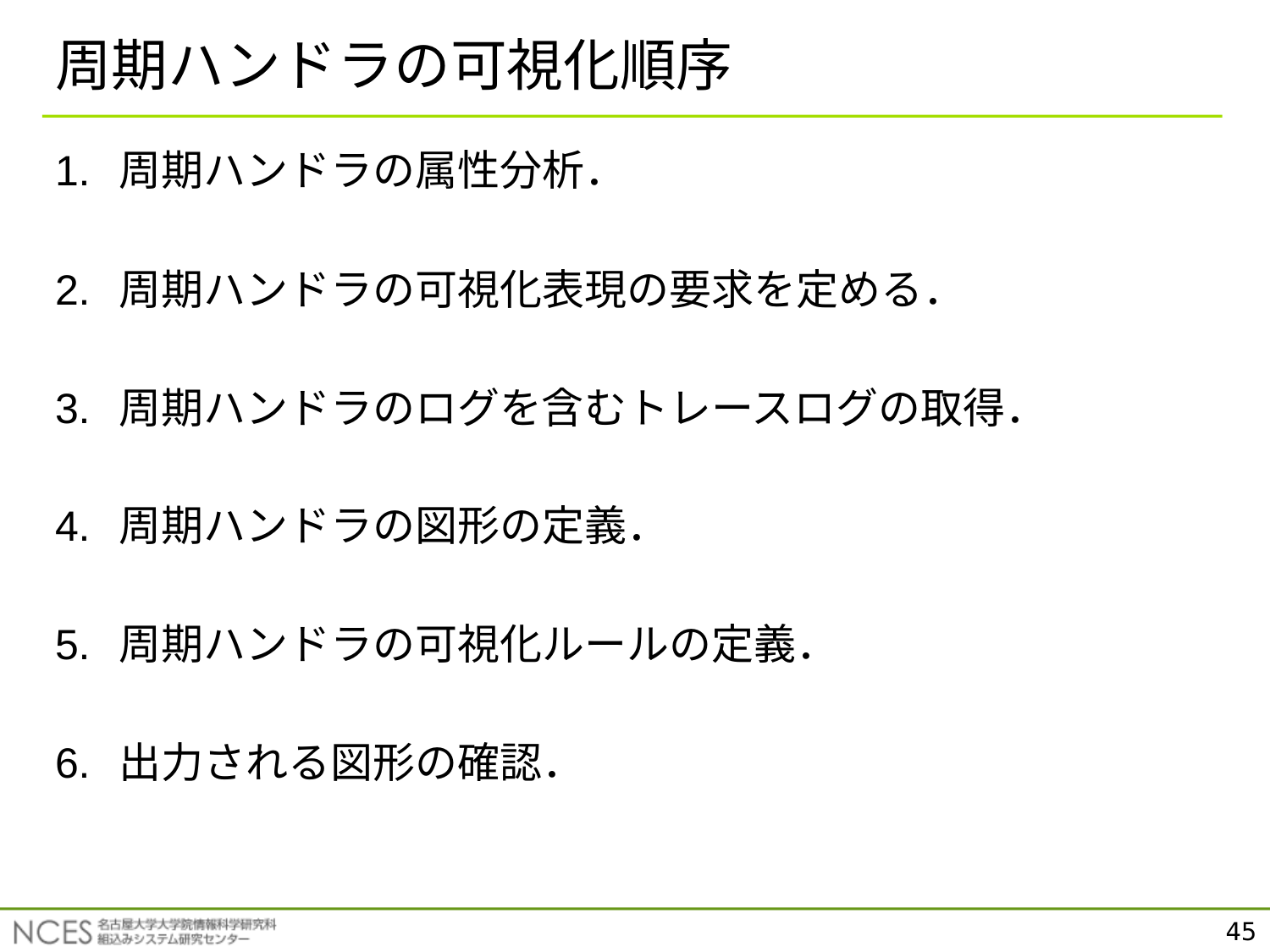

# 周期ハンドラの可視化順序
周期ハンドラの属性分析．

周期ハンドラの可視化表現の要求を定める．

周期ハンドラのログを含むトレースログの取得．

周期ハンドラの図形の定義．

周期ハンドラの可視化ルールの定義．

出力される図形の確認．

45